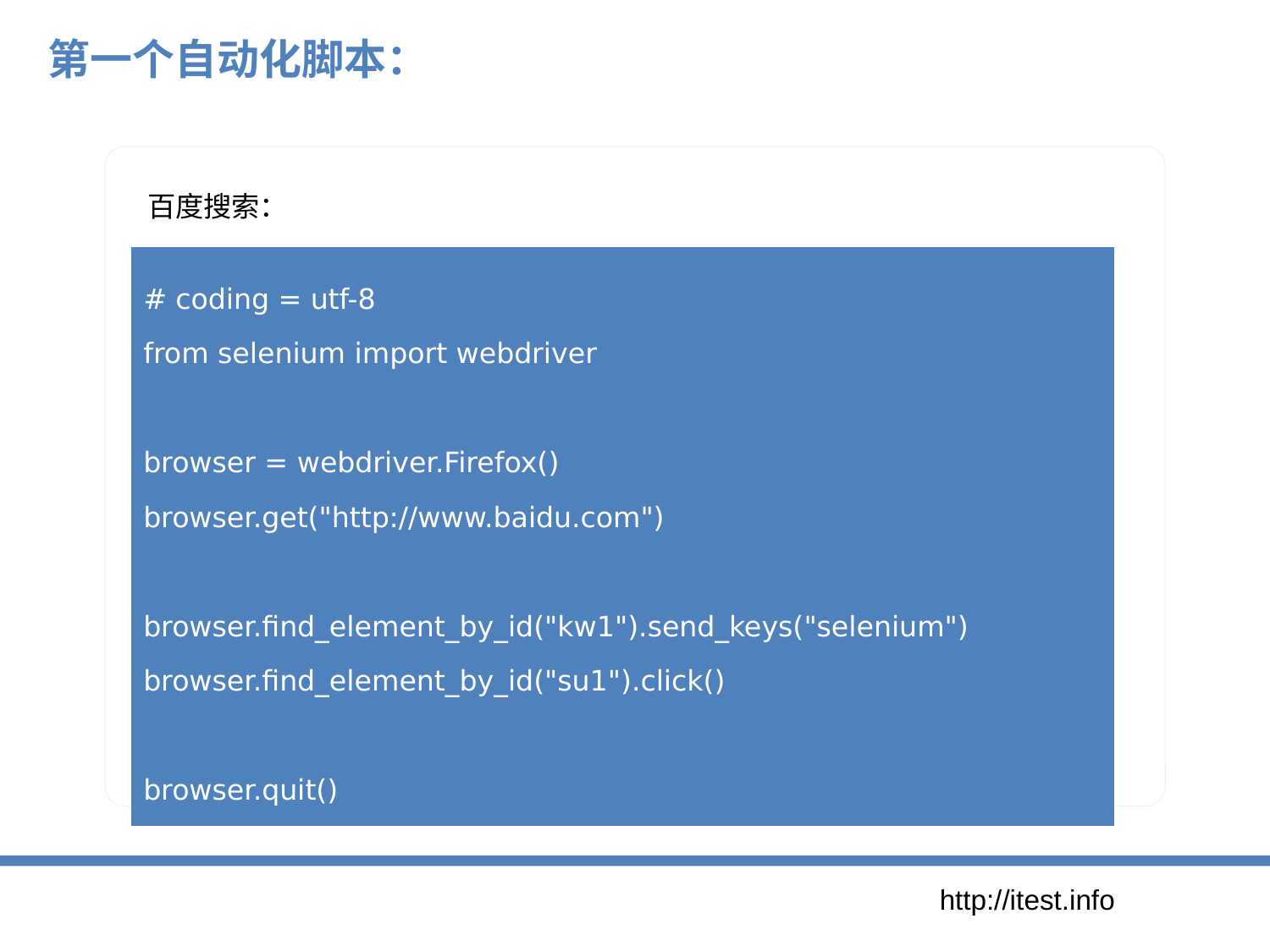

第一个自动化脚本：

百度搜索：
| # coding = utf-8 from selenium import webdriver browser = webdriver.Firefox() browser.get("http://www.baidu.com") browser.find\_element\_by\_id("kw1").send\_keys("selenium") browser.find\_element\_by\_id("su1").click() browser.quit() |
| --- |

http://itest.info